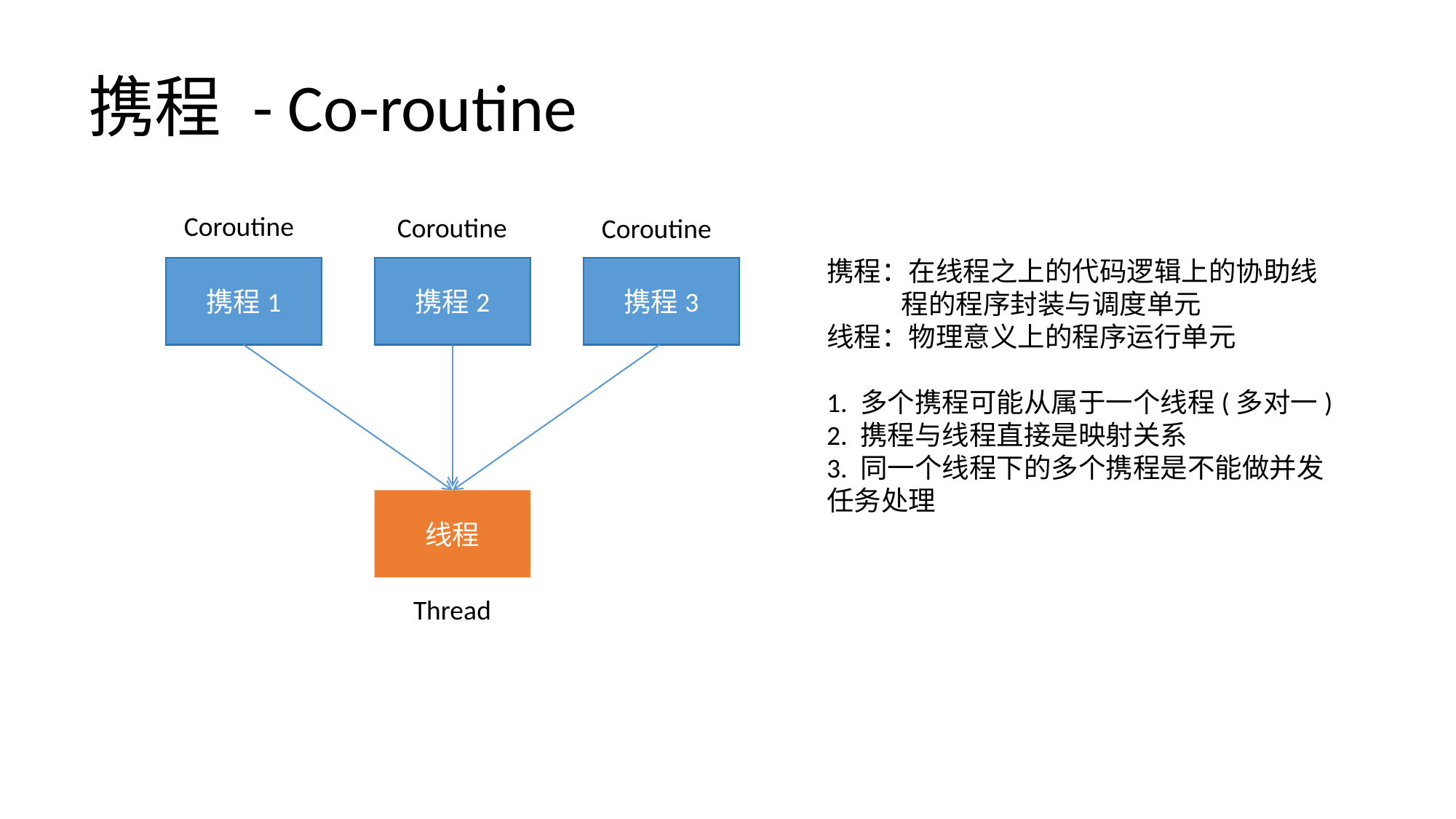

# 携程 - Co-routine
Coroutine
Coroutine
Coroutine
携程：在线程之上的代码逻辑上的协助线
           程的程序封装与调度单元
线程：物理意义上的程序运行单元

1. 多个携程可能从属于一个线程(多对一)
2. 携程与线程直接是映射关系
3. 同一个线程下的多个携程是不能做并发任务处理
携程1
携程2
携程3
线程
Thread